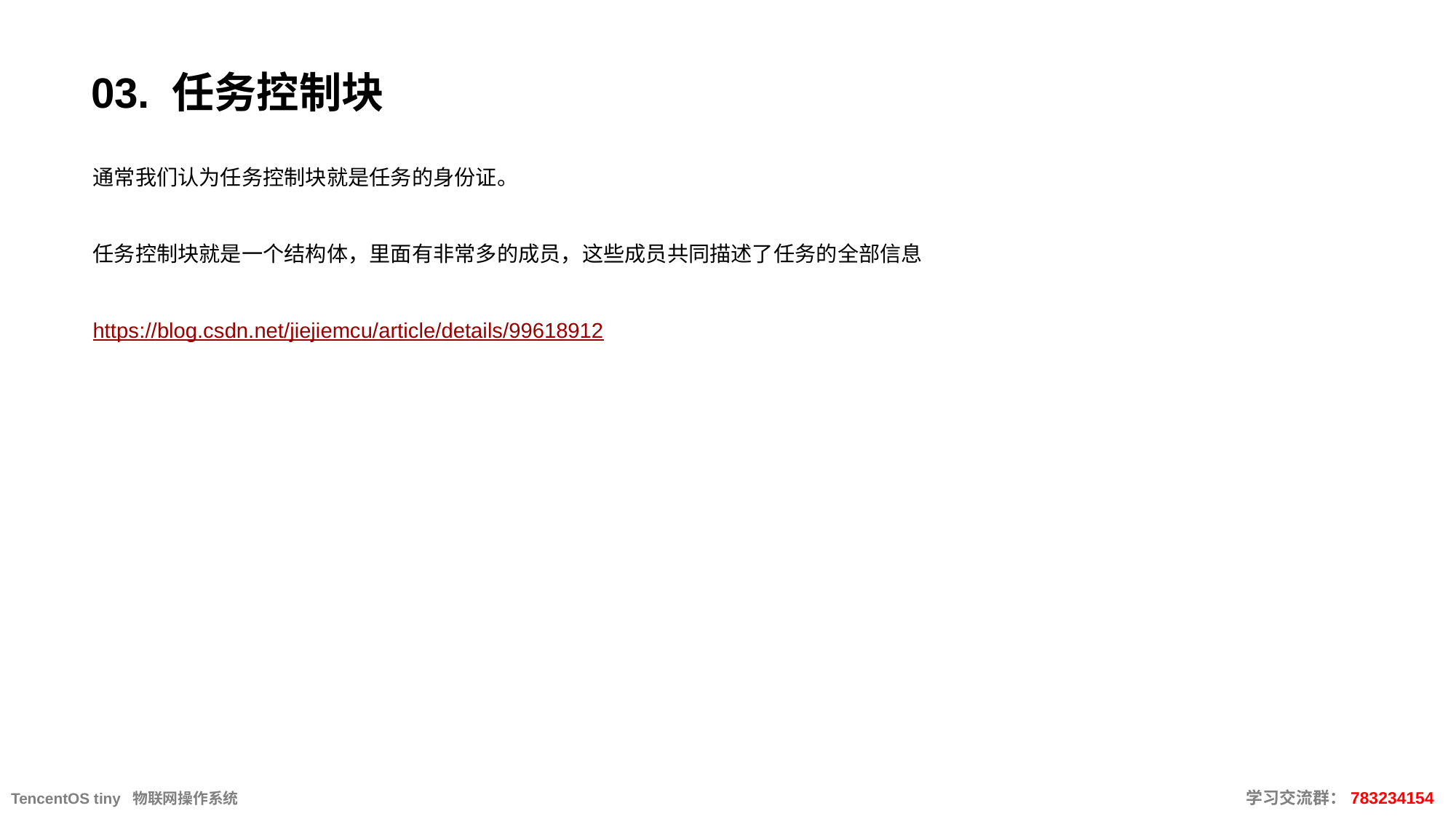

# 03. 任务控制块
通常我们认为任务控制块就是任务的身份证。

任务控制块就是一个结构体，里面有非常多的成员，这些成员共同描述了任务的全部信息

https://blog.csdn.net/jiejiemcu/article/details/99618912

TencentOS tiny  物联网操作系统									          学习交流群：783234154